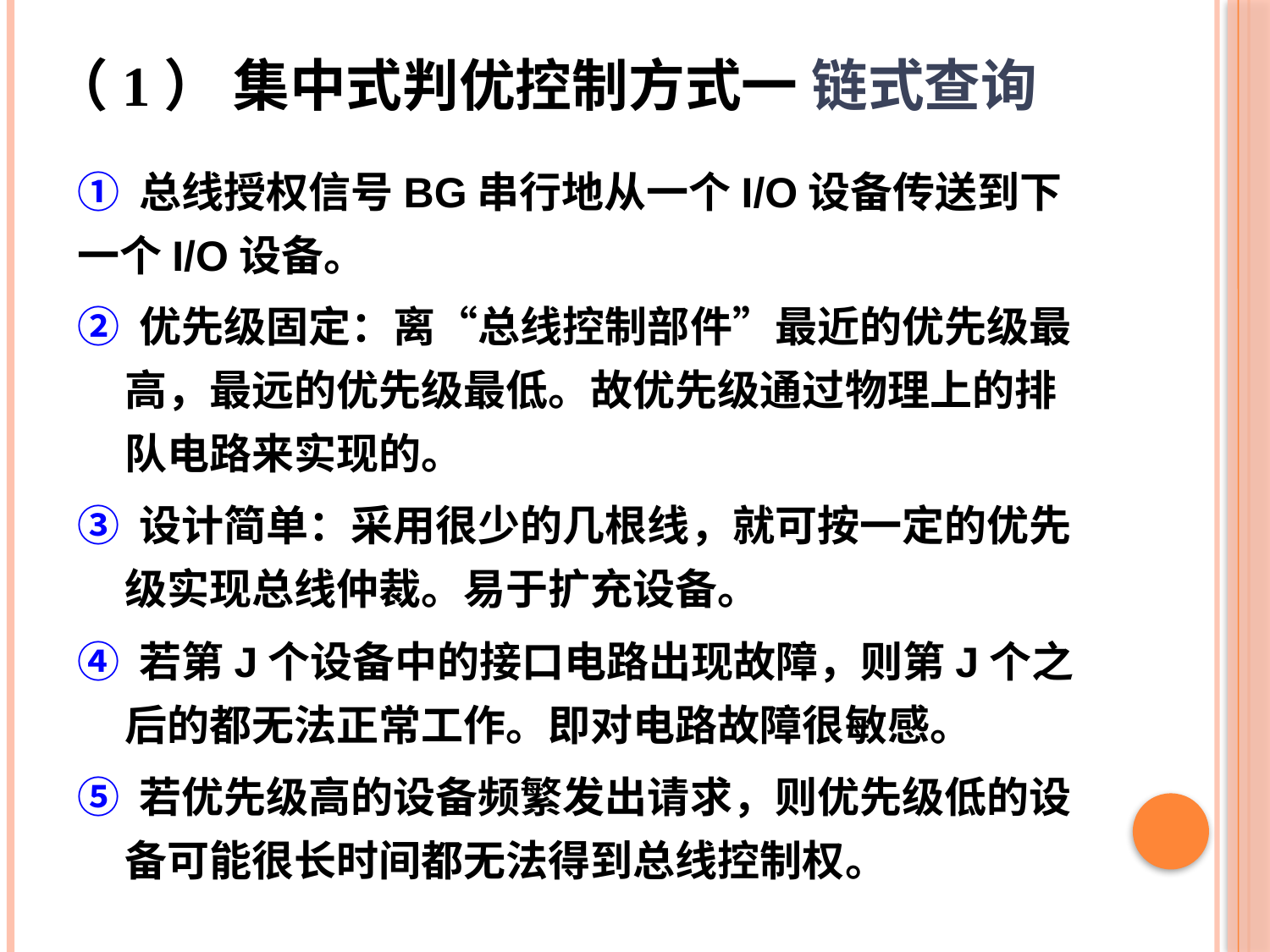

（1） 集中式判优控制方式一 链式查询
① 总线授权信号BG串行地从一个I/O设备传送到下一个I/O设备。
② 优先级固定：离“总线控制部件”最近的优先级最高，最远的优先级最低。故优先级通过物理上的排队电路来实现的。
③ 设计简单：采用很少的几根线，就可按一定的优先级实现总线仲裁。易于扩充设备。
④ 若第J个设备中的接口电路出现故障，则第J个之后的都无法正常工作。即对电路故障很敏感。
⑤ 若优先级高的设备频繁发出请求，则优先级低的设备可能很长时间都无法得到总线控制权。